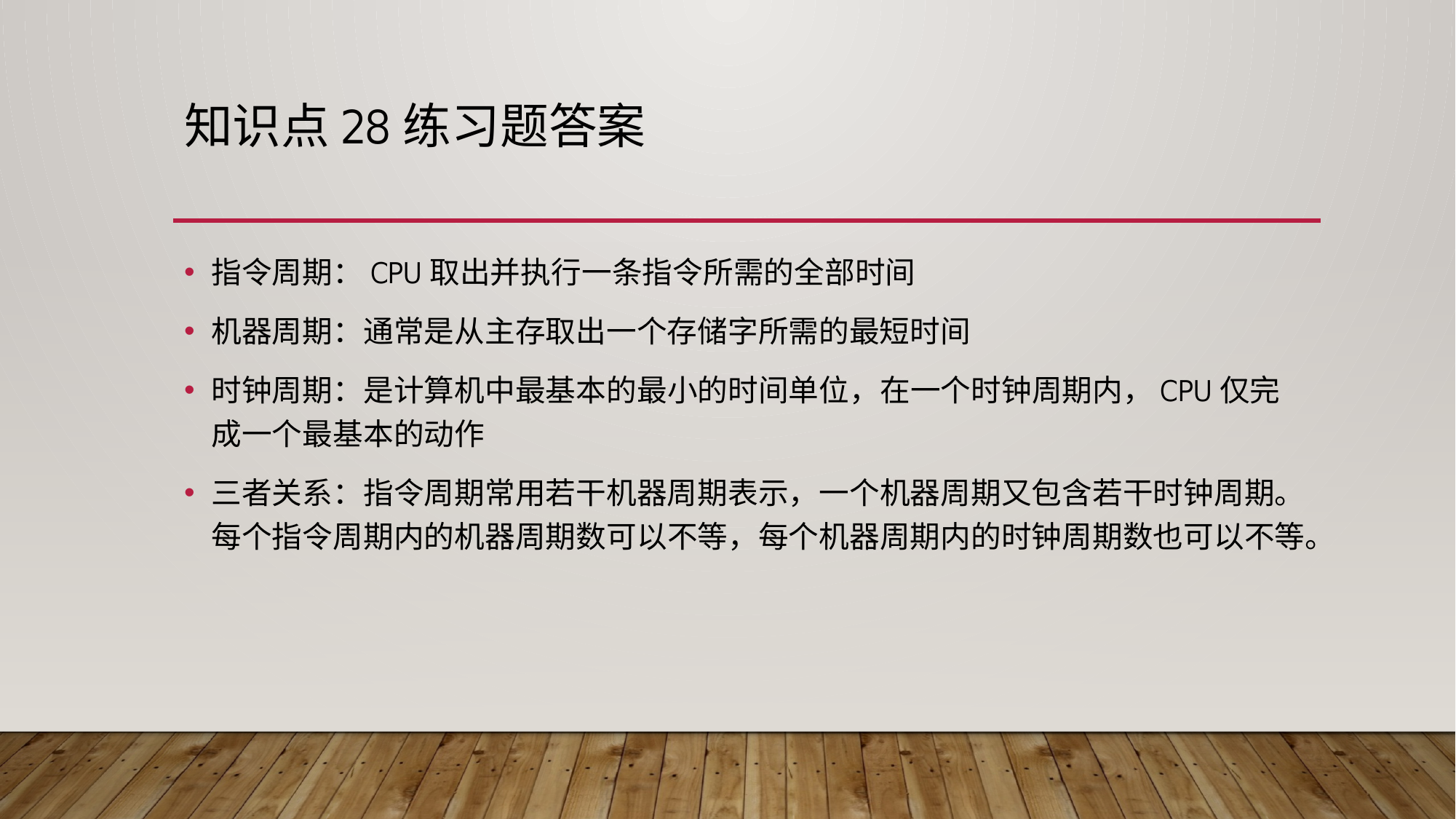

# 知识点28练习题答案
指令周期：CPU取出并执行一条指令所需的全部时间
机器周期：通常是从主存取出一个存储字所需的最短时间
时钟周期：是计算机中最基本的最小的时间单位，在一个时钟周期内，CPU仅完成一个最基本的动作
三者关系：指令周期常用若干机器周期表示，一个机器周期又包含若干时钟周期。每个指令周期内的机器周期数可以不等，每个机器周期内的时钟周期数也可以不等。